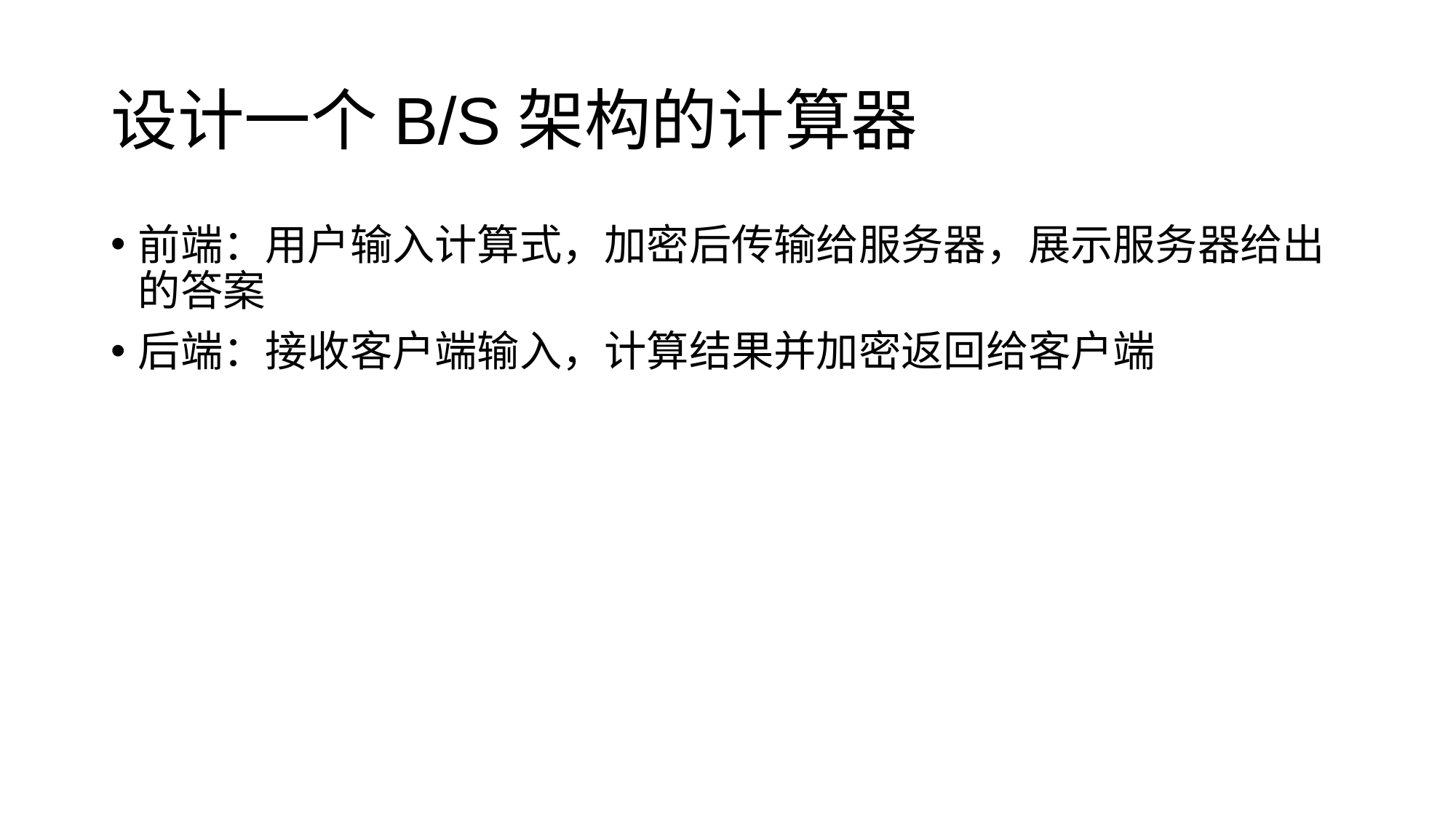

# 设计一个B/S架构的计算器
前端：用户输入计算式，加密后传输给服务器，展示服务器给出的答案
后端：接收客户端输入，计算结果并加密返回给客户端